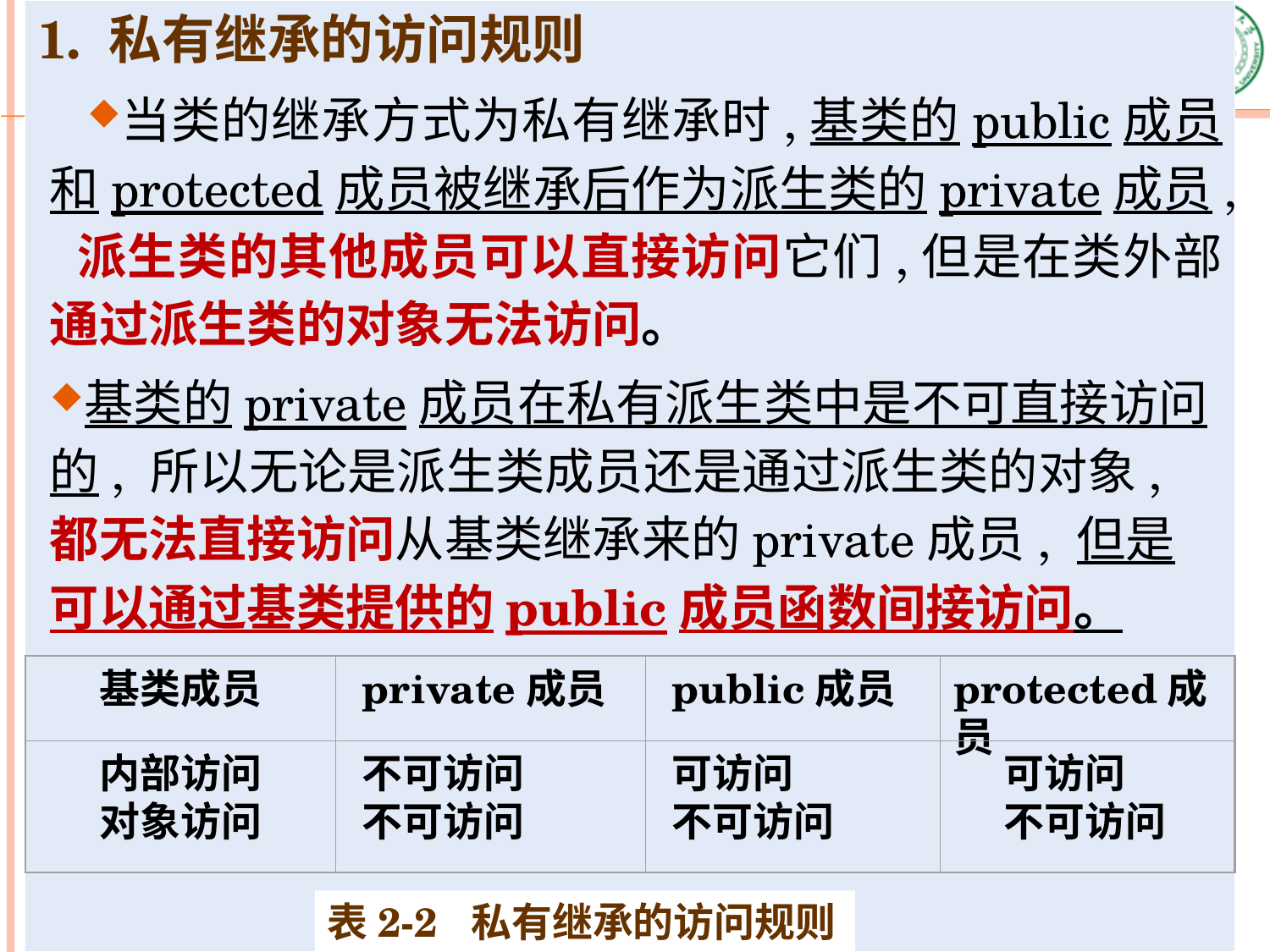

1. 私有继承的访问规则
当类的继承方式为私有继承时,基类的public成员和protected成员被继承后作为派生类的private成员, 派生类的其他成员可以直接访问它们,但是在类外部通过派生类的对象无法访问。
基类的private成员在私有派生类中是不可直接访问的, 所以无论是派生类成员还是通过派生类的对象, 都无法直接访问从基类继承来的private成员, 但是可以通过基类提供的public成员函数间接访问。

    基类成员

private成员

public成员

protected成员

    内部访问
    对象访问

不可访问
不可访问

可访问
不可访问

可访问
不可访问
表2-2  私有继承的访问规则